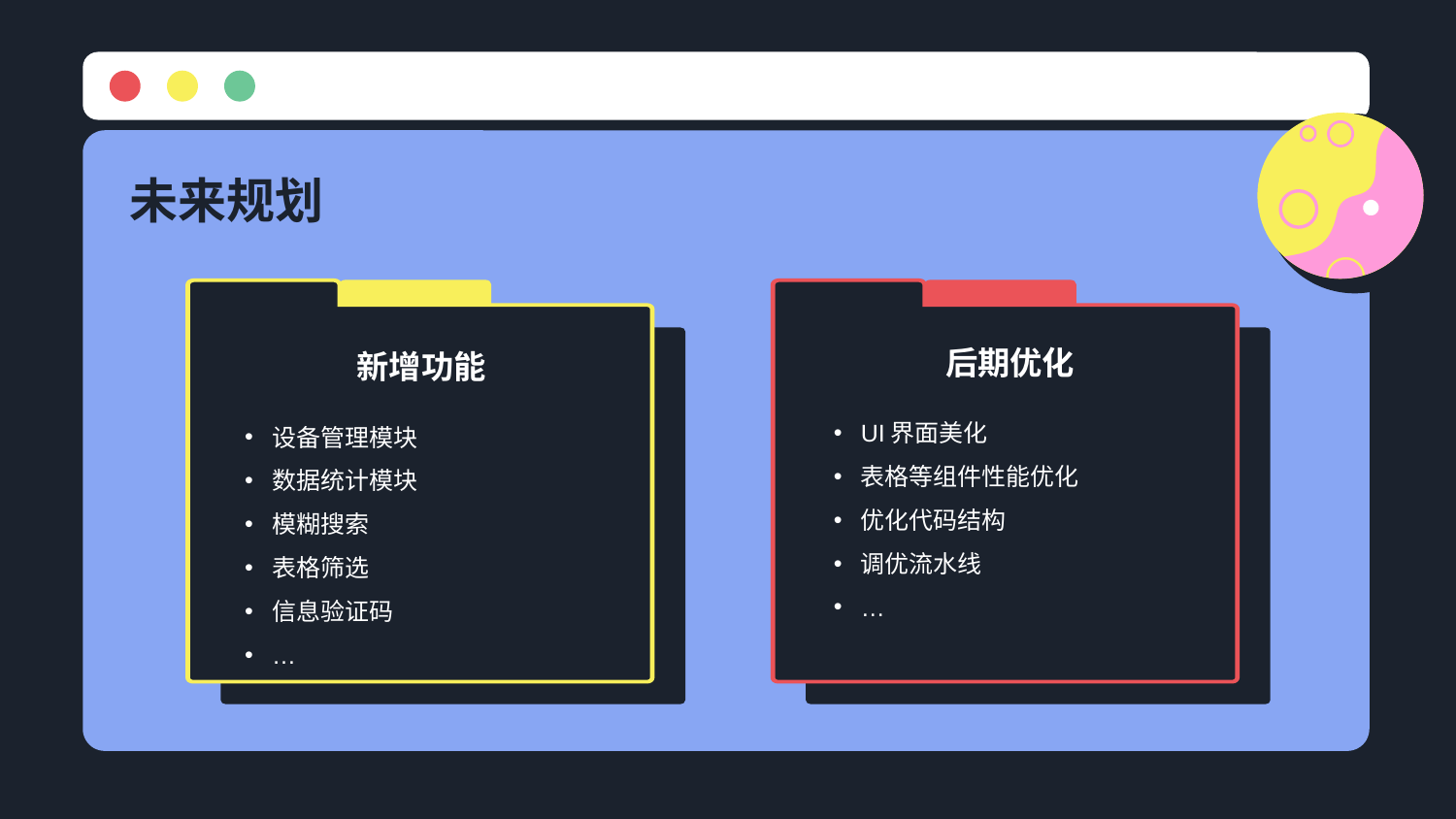

# 未来规划

后期优化
新增功能
UI界面美化
表格等组件性能优化
优化代码结构
调优流水线
…

设备管理模块
数据统计模块
模糊搜索
表格筛选
信息验证码
…